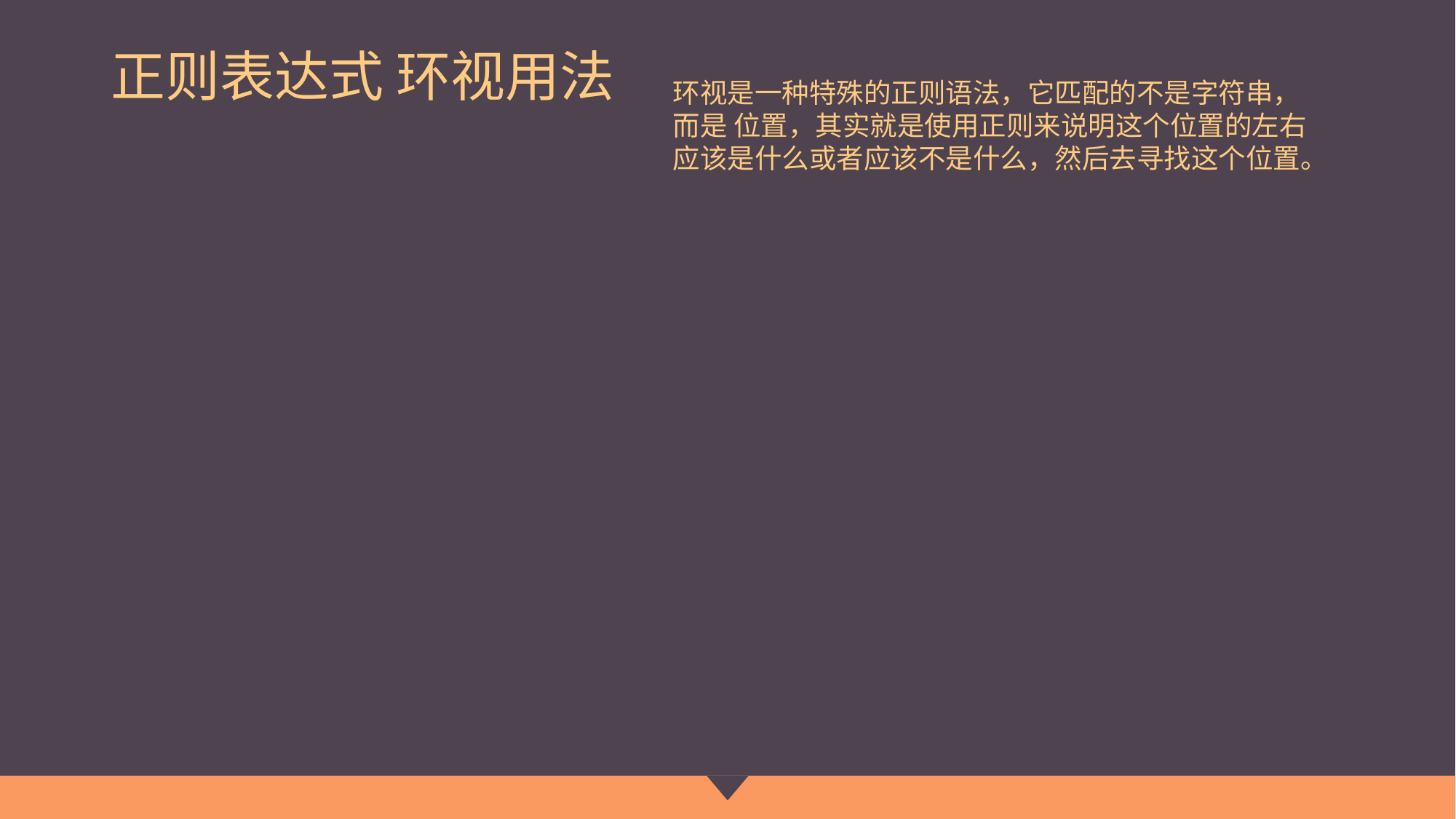

# 正则表达式 环视用法
环视是一种特殊的正则语法，它匹配的不是字符串，
而是 位置，其实就是使用正则来说明这个位置的左右
应该是什么或者应该不是什么，然后去寻找这个位置。